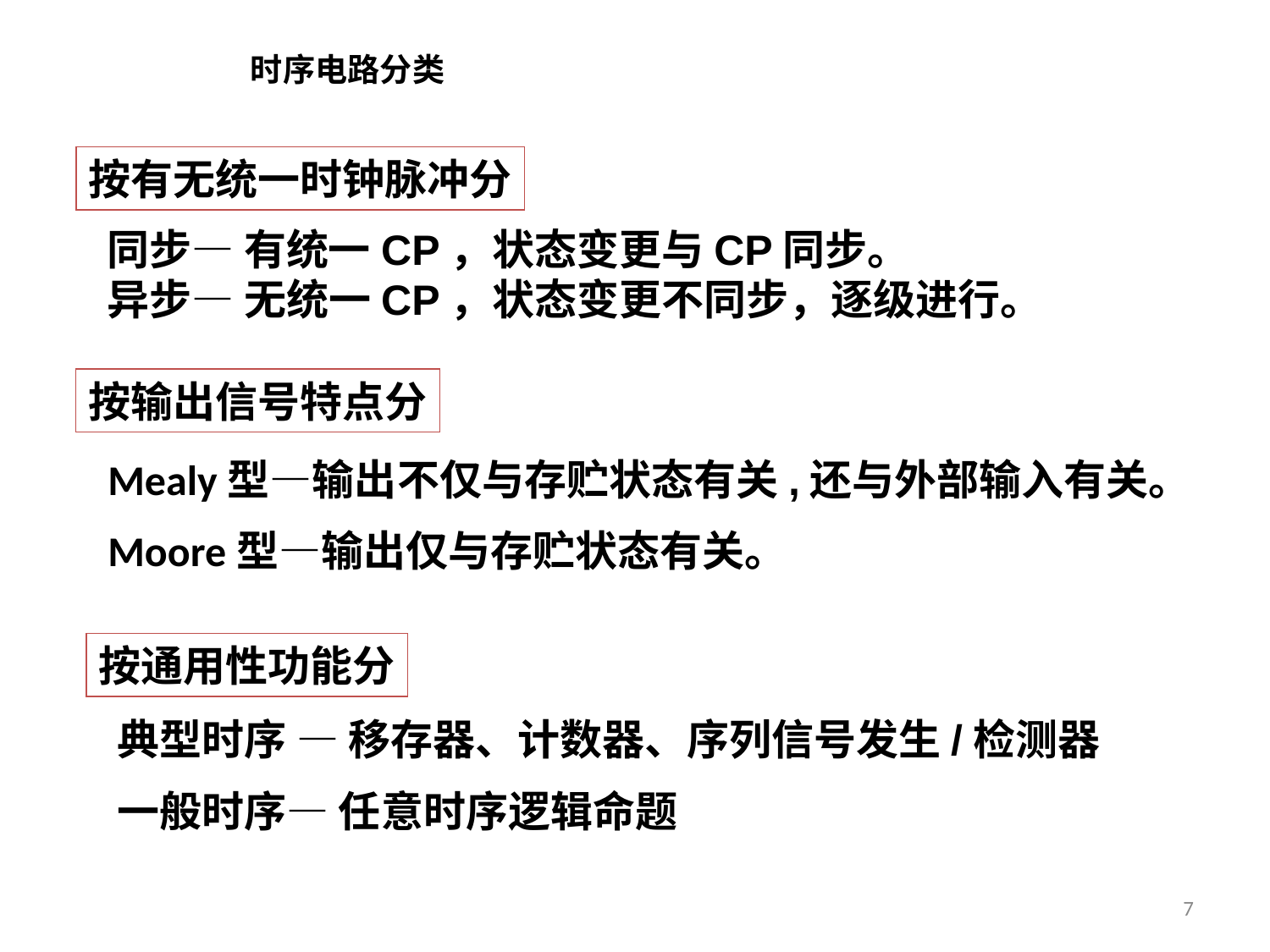

时序电路分类
按有无统一时钟脉冲分
同步— 有统一CP，状态变更与CP同步。
异步— 无统一CP，状态变更不同步，逐级进行。
按输出信号特点分
Mealy型—输出不仅与存贮状态有关,还与外部输入有关。
Moore型—输出仅与存贮状态有关。
按通用性功能分
典型时序 — 移存器、计数器、序列信号发生/检测器
一般时序— 任意时序逻辑命题
7